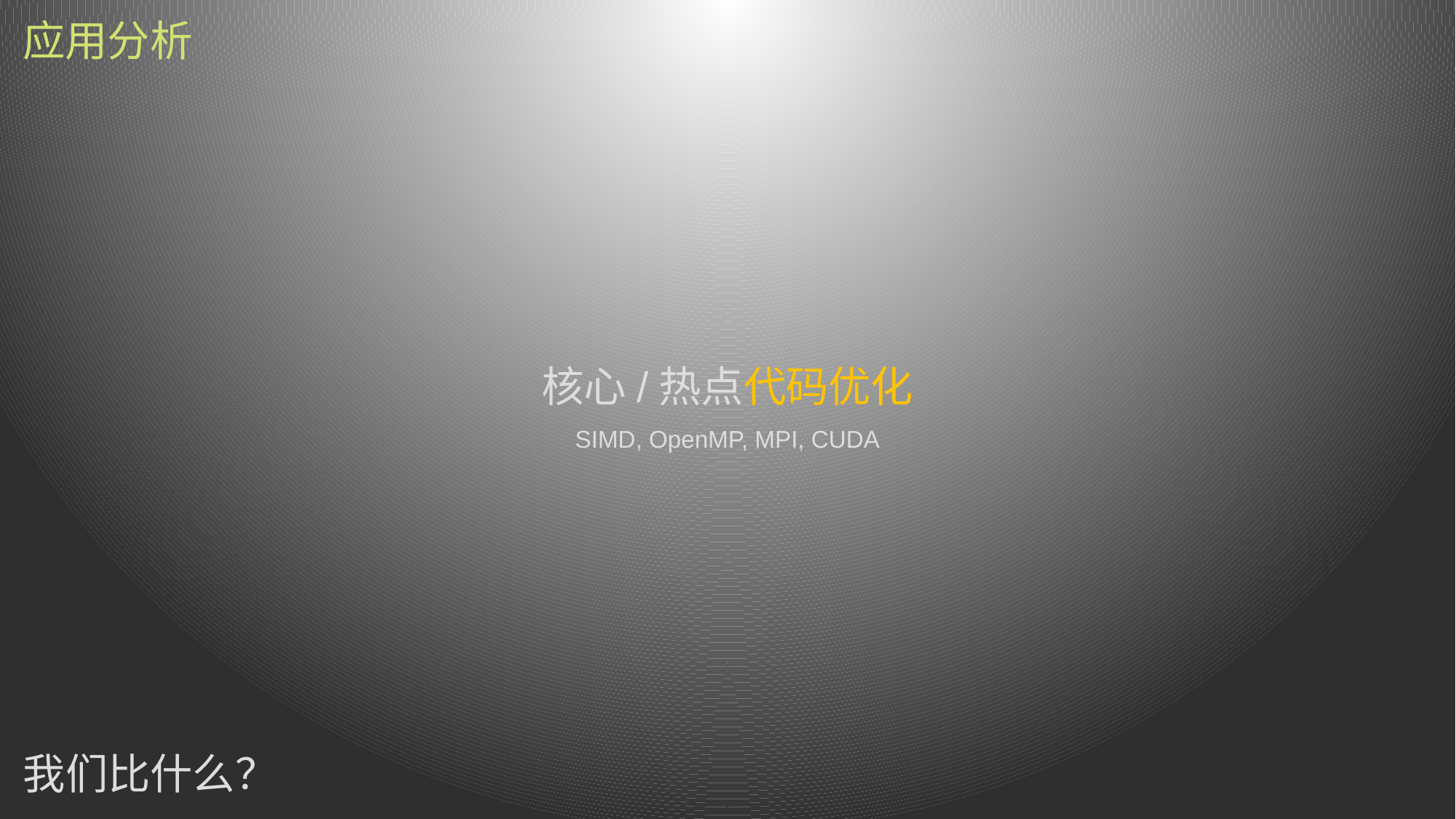

应用分析

核心/热点代码优化
SIMD, OpenMP, MPI, CUDA
我们比什么？